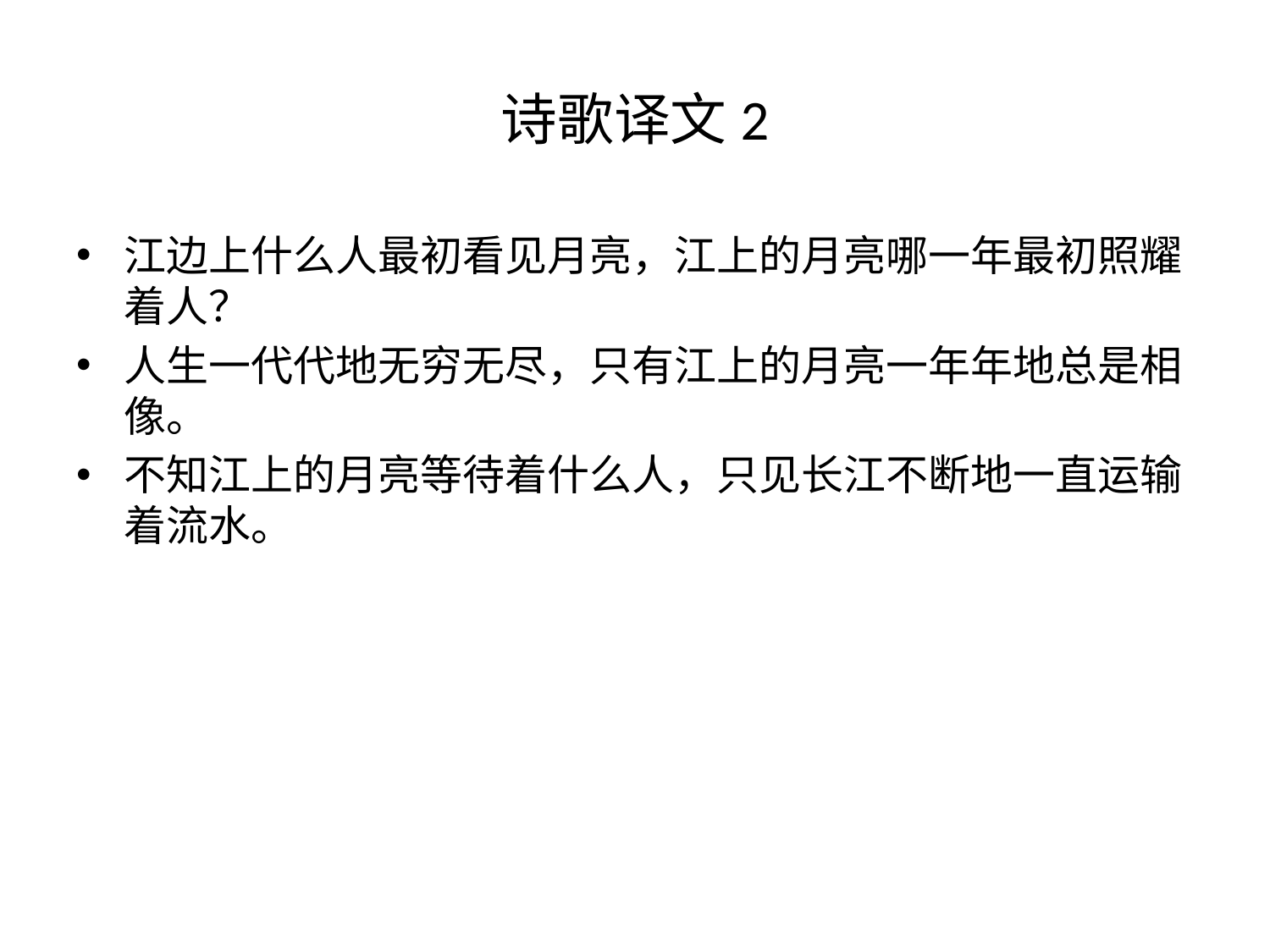

# 诗歌译文2
江边上什么人最初看见月亮，江上的月亮哪一年最初照耀着人？
人生一代代地无穷无尽，只有江上的月亮一年年地总是相像。
不知江上的月亮等待着什么人，只见长江不断地一直运输着流水。